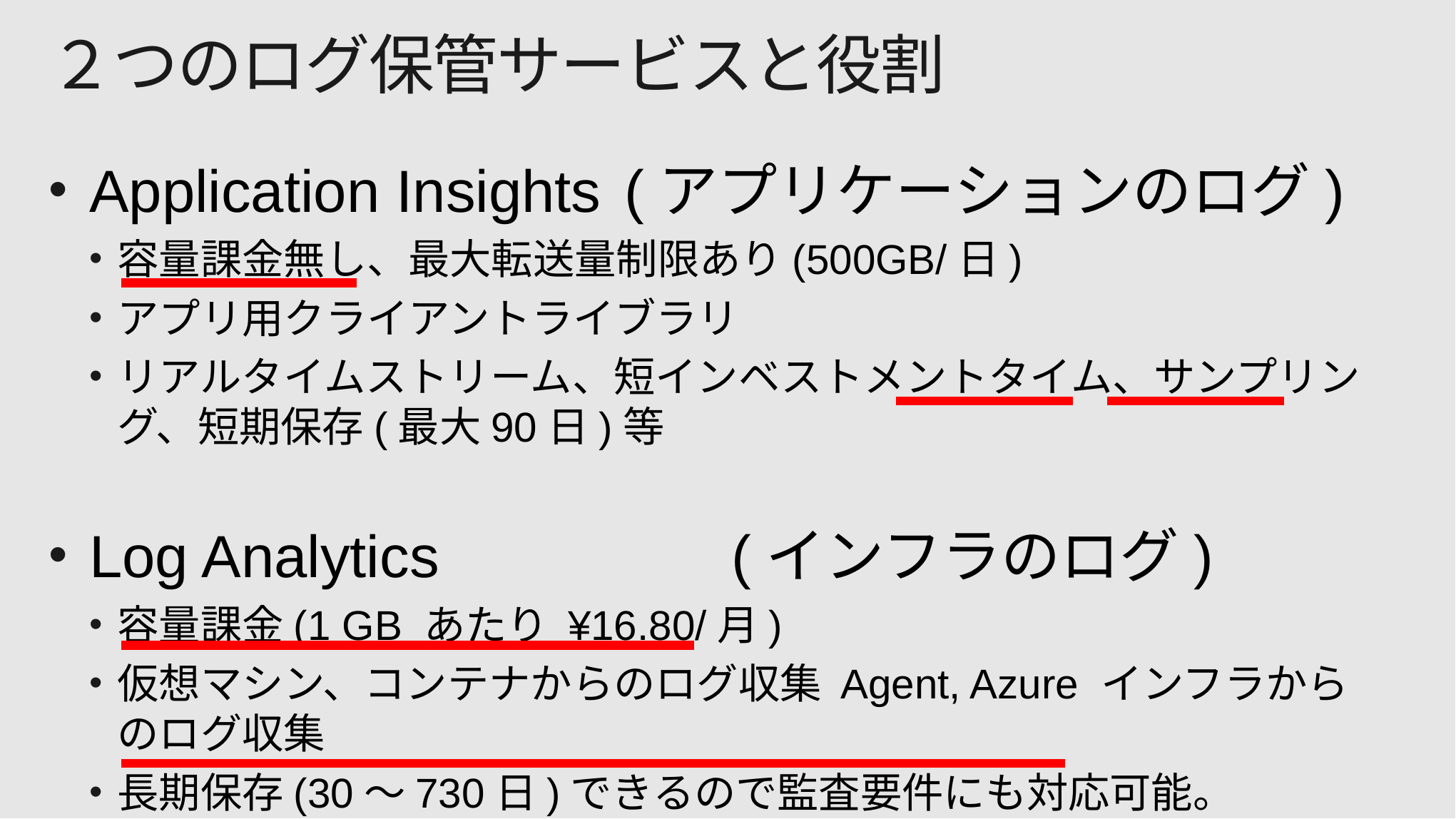

# ２つのログ保管サービスと役割
Application Insights	(アプリケーションのログ)
容量課金無し、最大転送量制限あり(500GB/日)
アプリ用クライアントライブラリ
リアルタイムストリーム、短インベストメントタイム、サンプリング、短期保存(最大90日)等

Log Analytics			(インフラのログ)
容量課金(1 GB あたり ¥16.80/月)
仮想マシン、コンテナからのログ収集 Agent, Azure インフラからのログ収集
長期保存(30～730日)できるので監査要件にも対応可能。